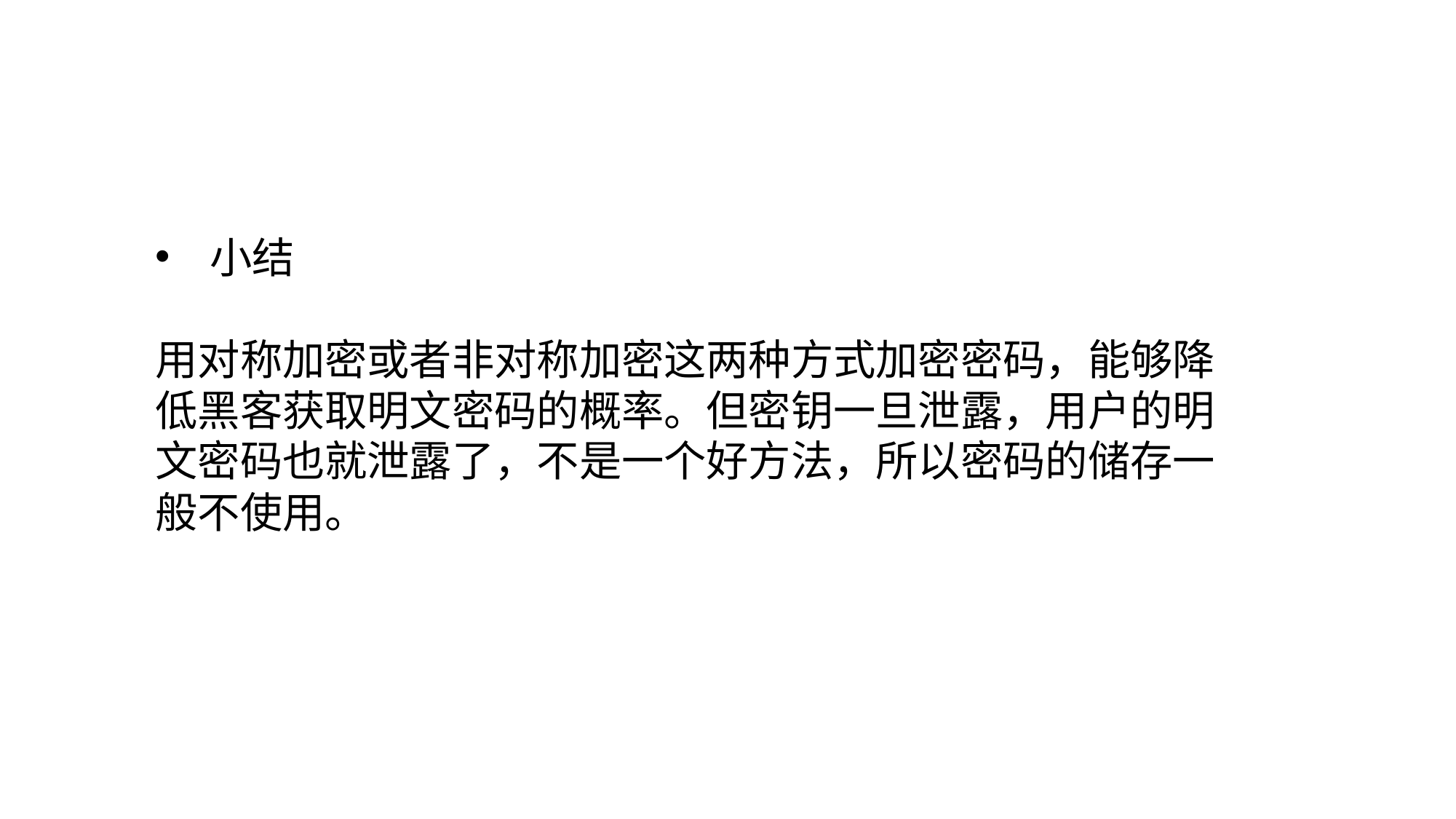

小结

用对称加密或者非对称加密这两种方式加密密码，能够降低黑客获取明文密码的概率。但密钥一旦泄露，用户的明文密码也就泄露了，不是一个好方法，所以密码的储存一般不使用。